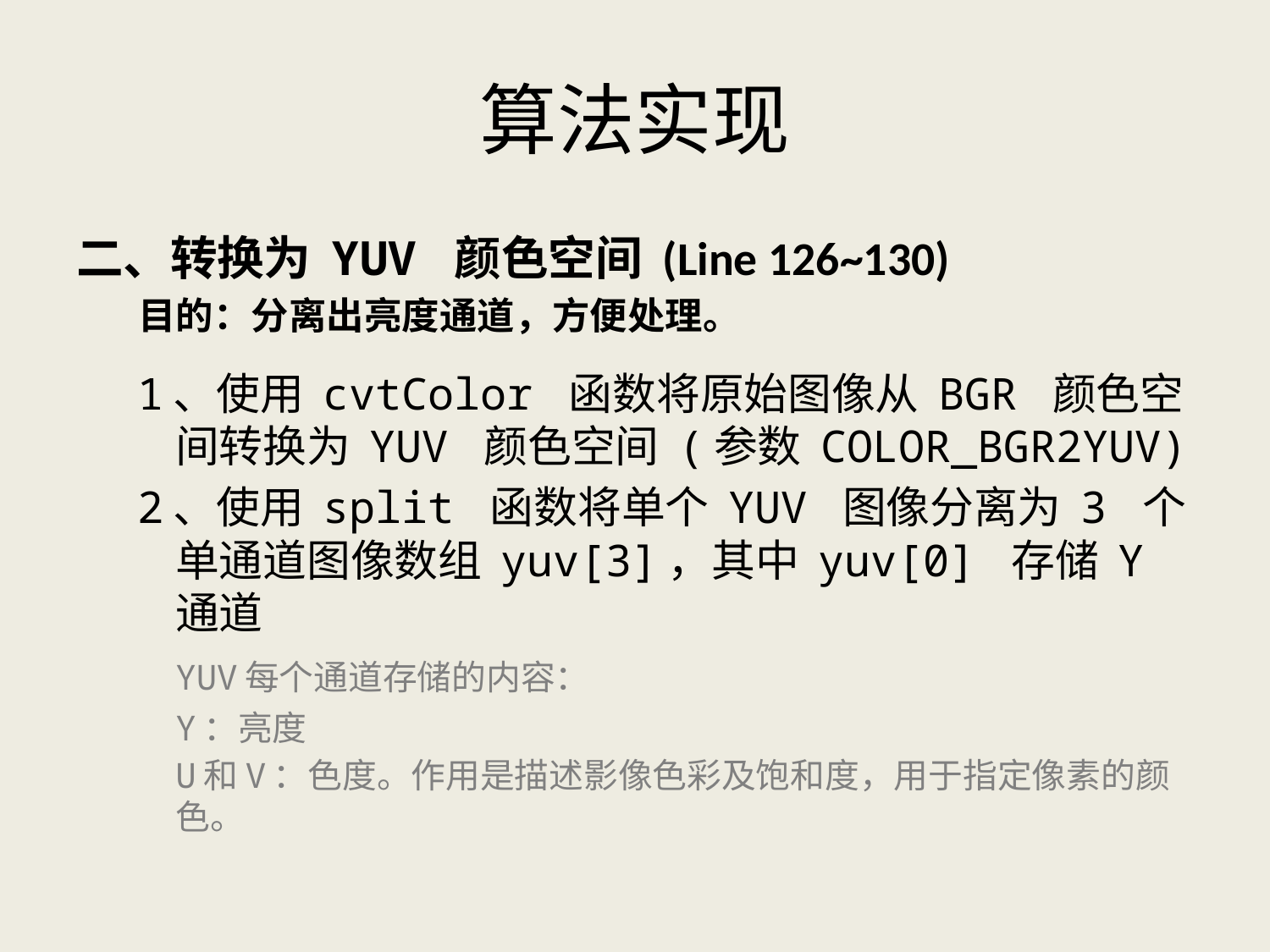

# 算法实现
二、转换为 YUV 颜色空间 (Line 126~130)
	 目的：分离出亮度通道，方便处理。

1、使用 cvtColor 函数将原始图像从 BGR 颜色空间转换为 YUV 颜色空间 (参数 COLOR_BGR2YUV)
2、使用 split 函数将单个 YUV 图像分离为 3 个单通道图像数组 yuv[3]，其中 yuv[0] 存储 Y 通道
	YUV每个通道存储的内容：
	Y：亮度
	U和V：色度。作用是描述影像色彩及饱和度，用于指定像素的颜色。